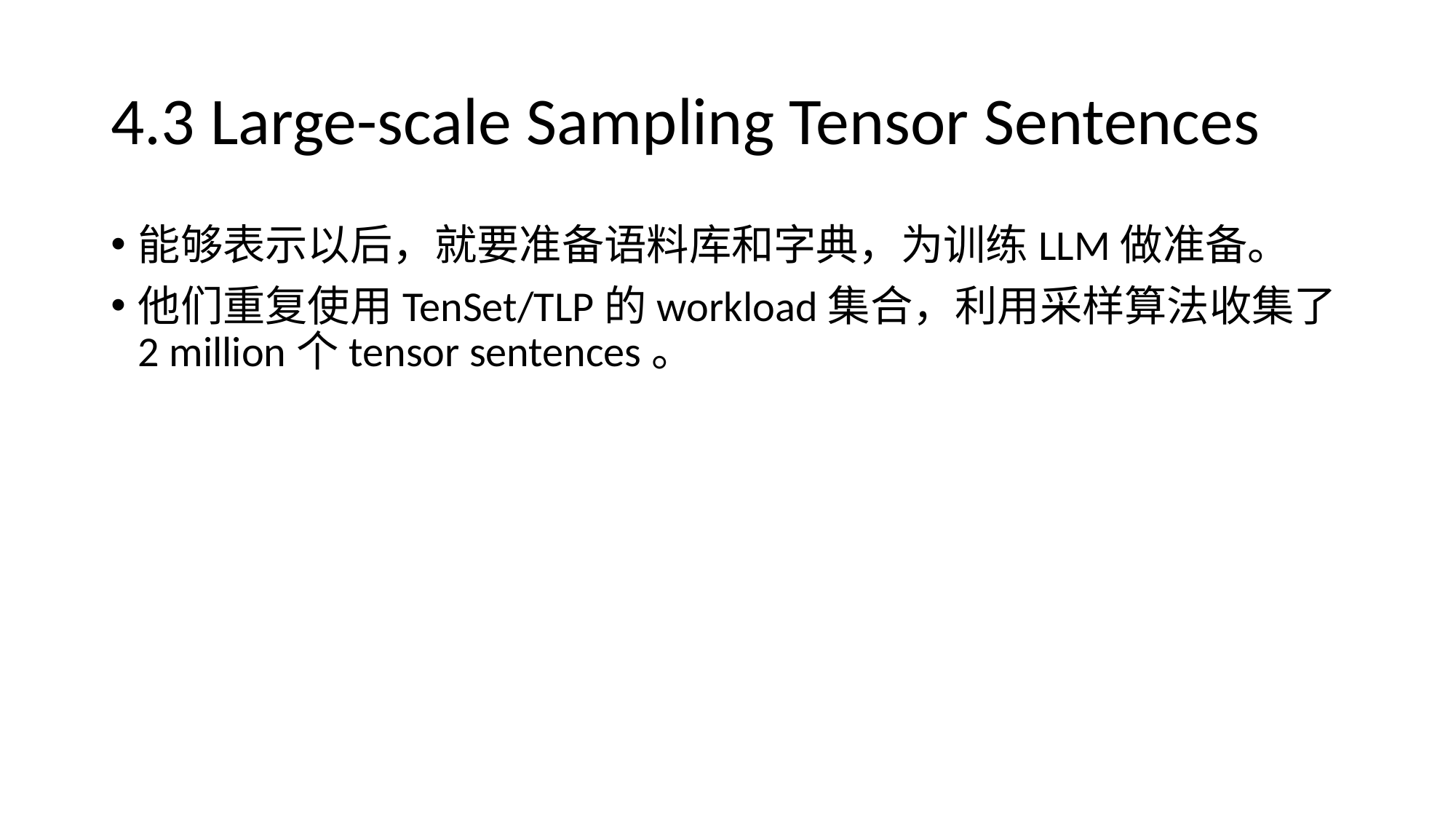

# 4.3 Large-scale Sampling Tensor Sentences
能够表示以后，就要准备语料库和字典，为训练LLM做准备。
他们重复使用TenSet/TLP的workload集合，利用采样算法收集了2 million个tensor sentences。